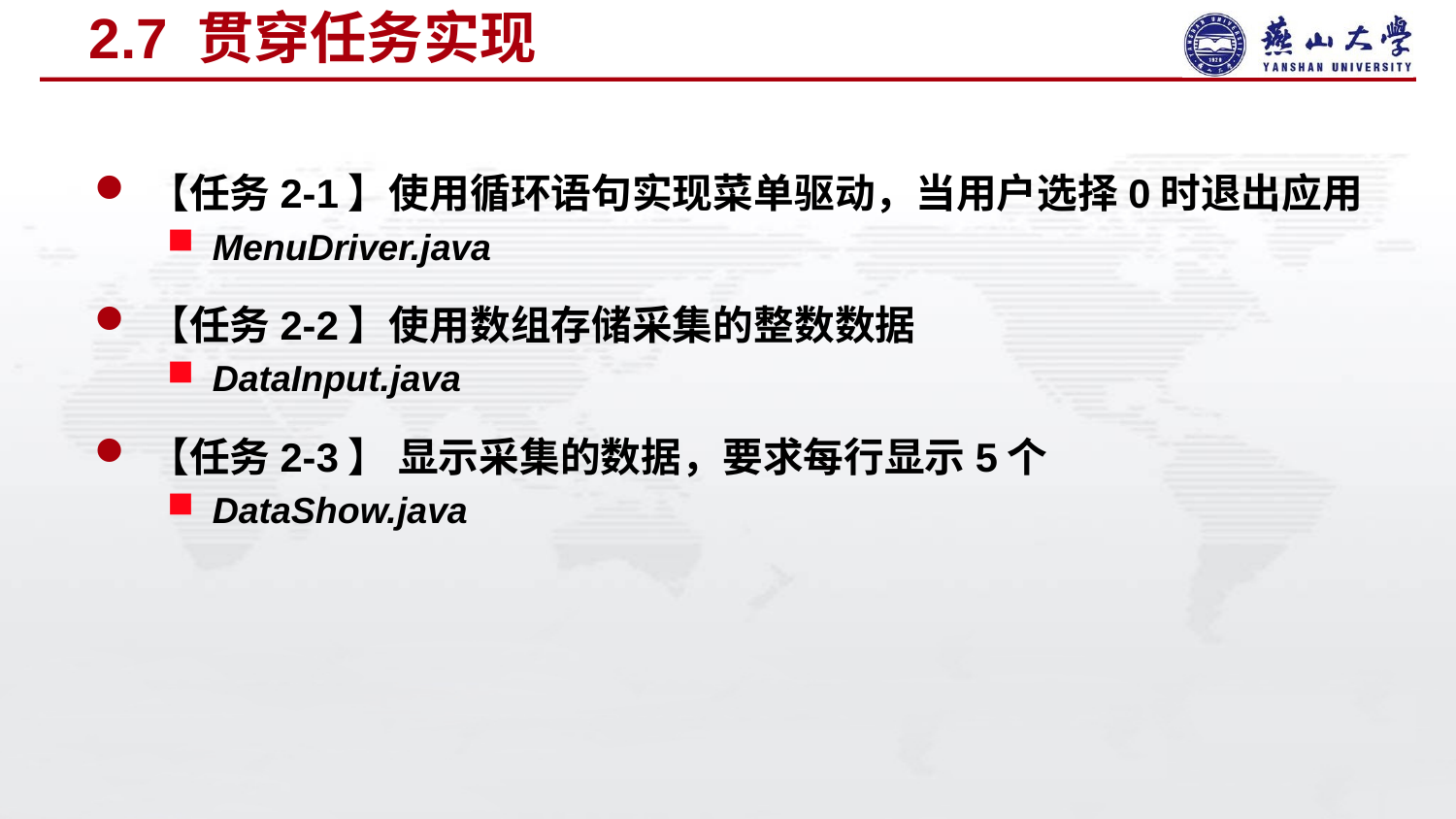

# 2.7 贯穿任务实现
【任务2-1】使用循环语句实现菜单驱动，当用户选择0时退出应用
MenuDriver.java
【任务2-2】使用数组存储采集的整数数据
DataInput.java
【任务2-3】 显示采集的数据，要求每行显示5个
DataShow.java